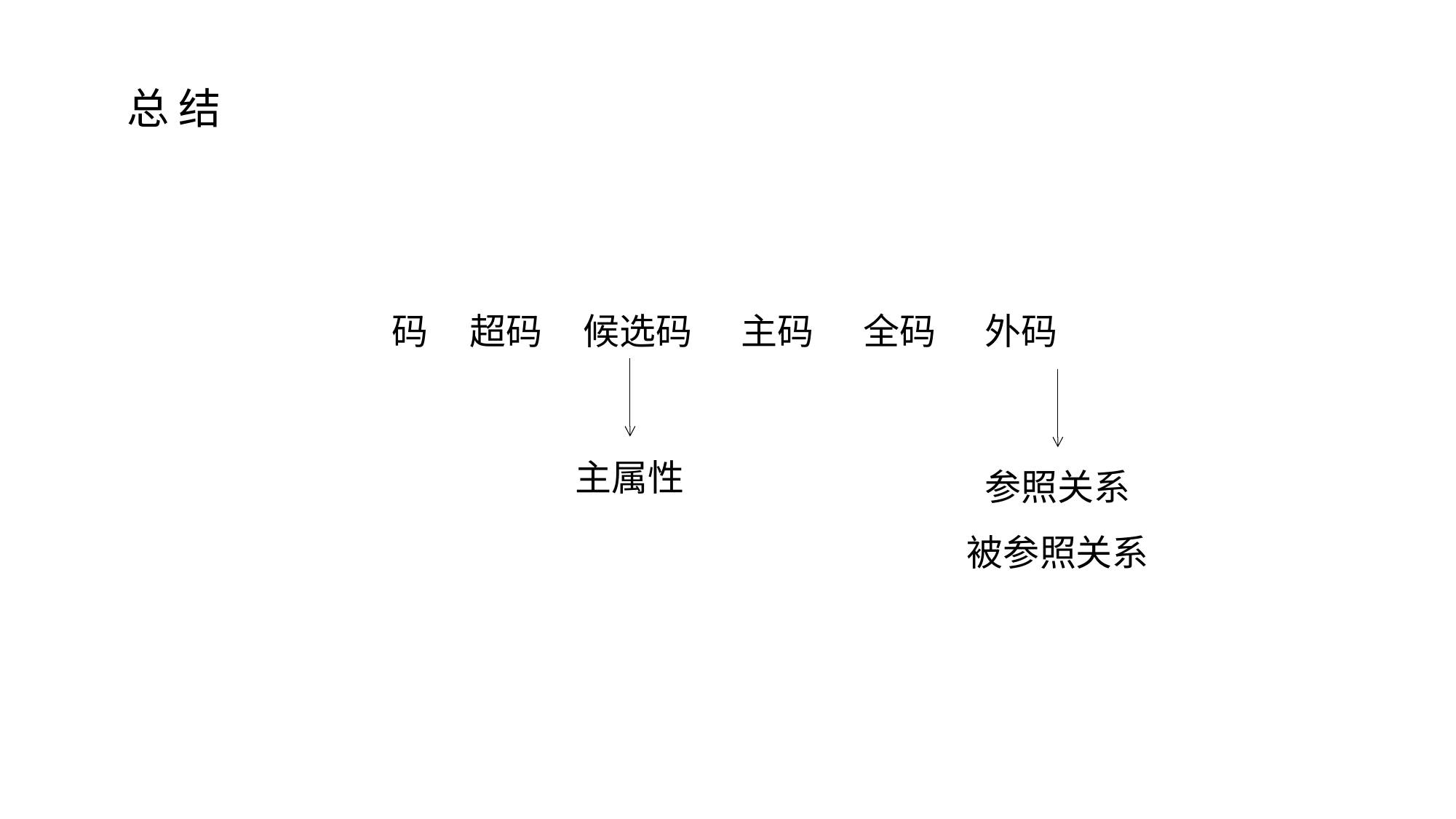

总 结
码     超码     候选码      主码      全码      外码
参照关系
被参照关系
主属性